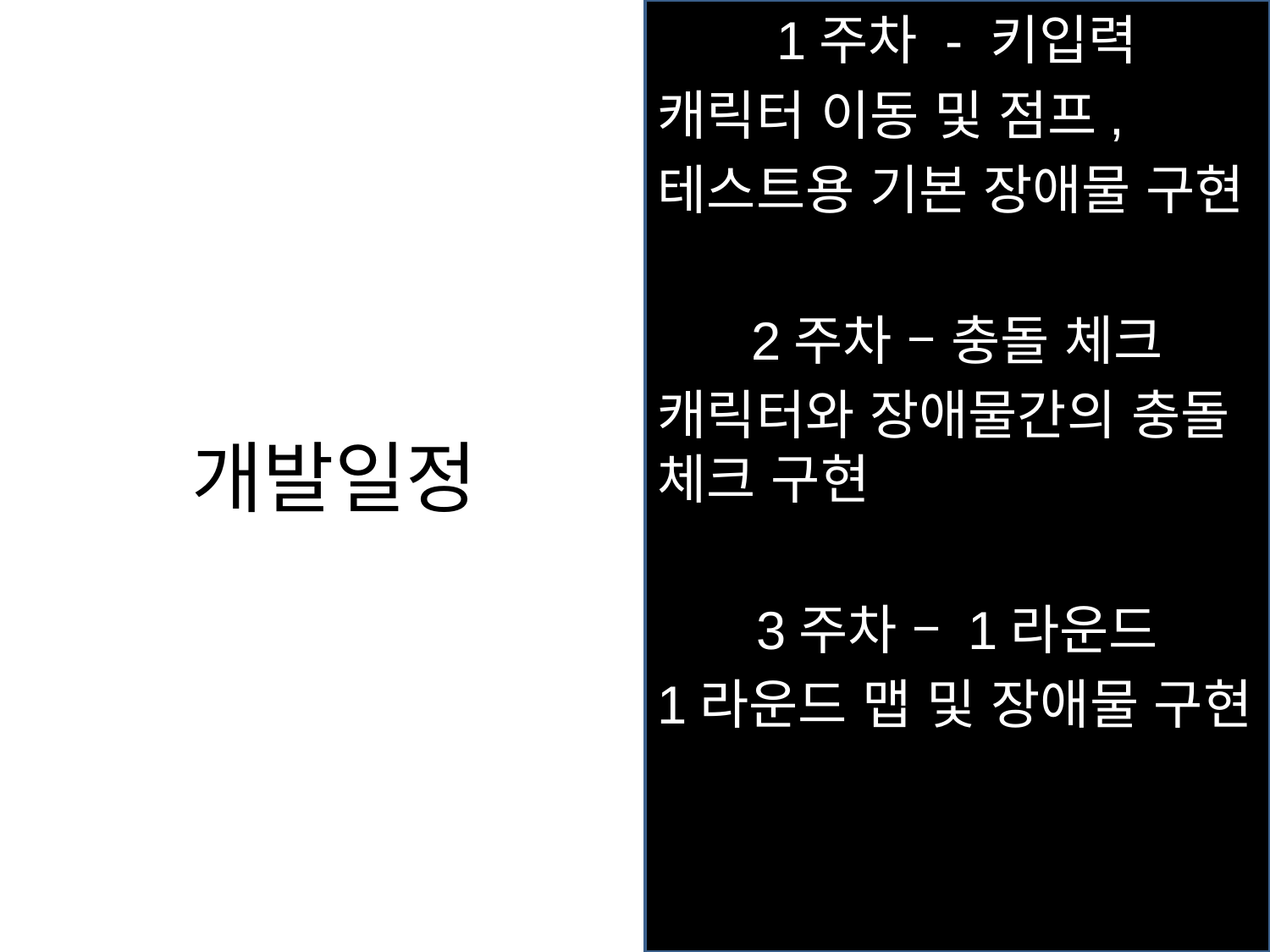

1주차 - 키입력
캐릭터 이동 및 점프,
테스트용 기본 장애물 구현

2주차 – 충돌 체크
캐릭터와 장애물간의 충돌 체크 구현

3주차 – 1라운드
1라운드 맵 및 장애물 구현

# 개발일정